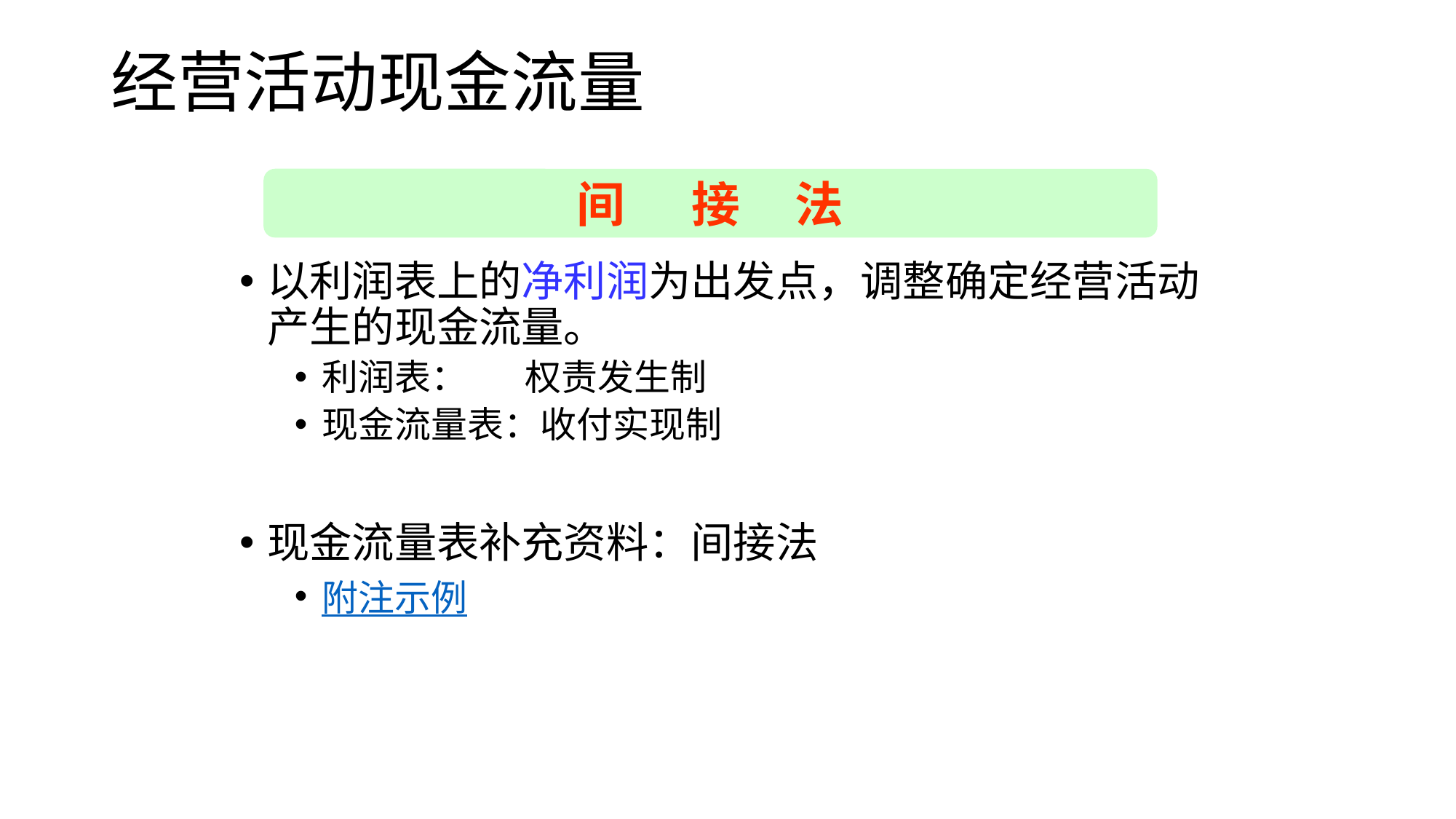

# 经营活动现金流量
间      接     法
以利润表上的净利润为出发点，调整确定经营活动产生的现金流量。
利润表：       权责发生制
现金流量表：收付实现制

现金流量表补充资料：间接法
附注示例
2023/3/30
44